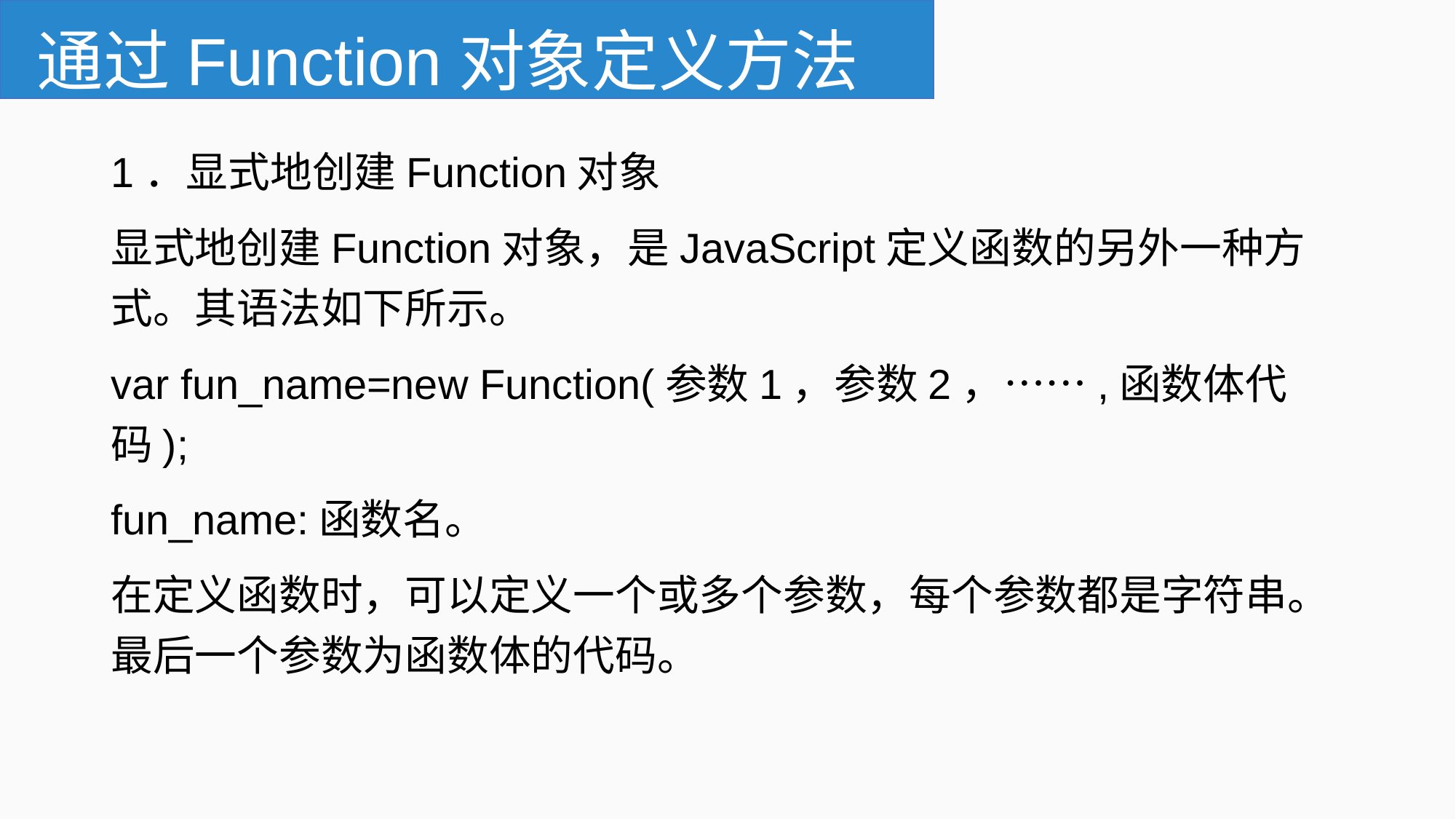

# 通过Function对象定义方法
1．显式地创建Function对象
显式地创建Function对象，是JavaScript定义函数的另外一种方式。其语法如下所示。
var fun_name=new Function(参数1，参数2，……,函数体代码);
fun_name:函数名。
在定义函数时，可以定义一个或多个参数，每个参数都是字符串。最后一个参数为函数体的代码。